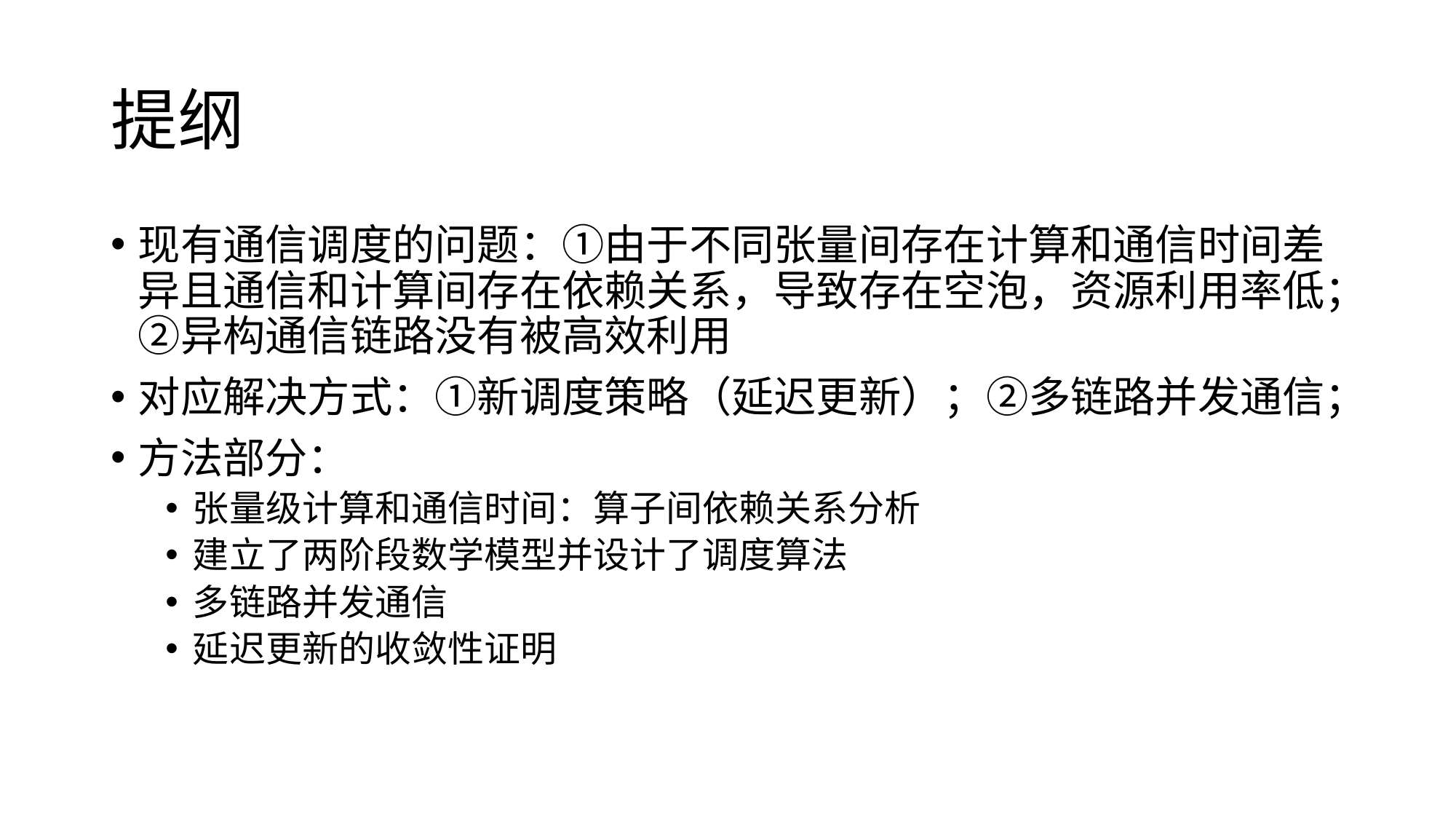

# 提纲
现有通信调度的问题：①由于不同张量间存在计算和通信时间差异且通信和计算间存在依赖关系，导致存在空泡，资源利用率低；②异构通信链路没有被高效利用
对应解决方式：①新调度策略（延迟更新）；②多链路并发通信；
方法部分：
张量级计算和通信时间：算子间依赖关系分析
建立了两阶段数学模型并设计了调度算法
多链路并发通信
延迟更新的收敛性证明